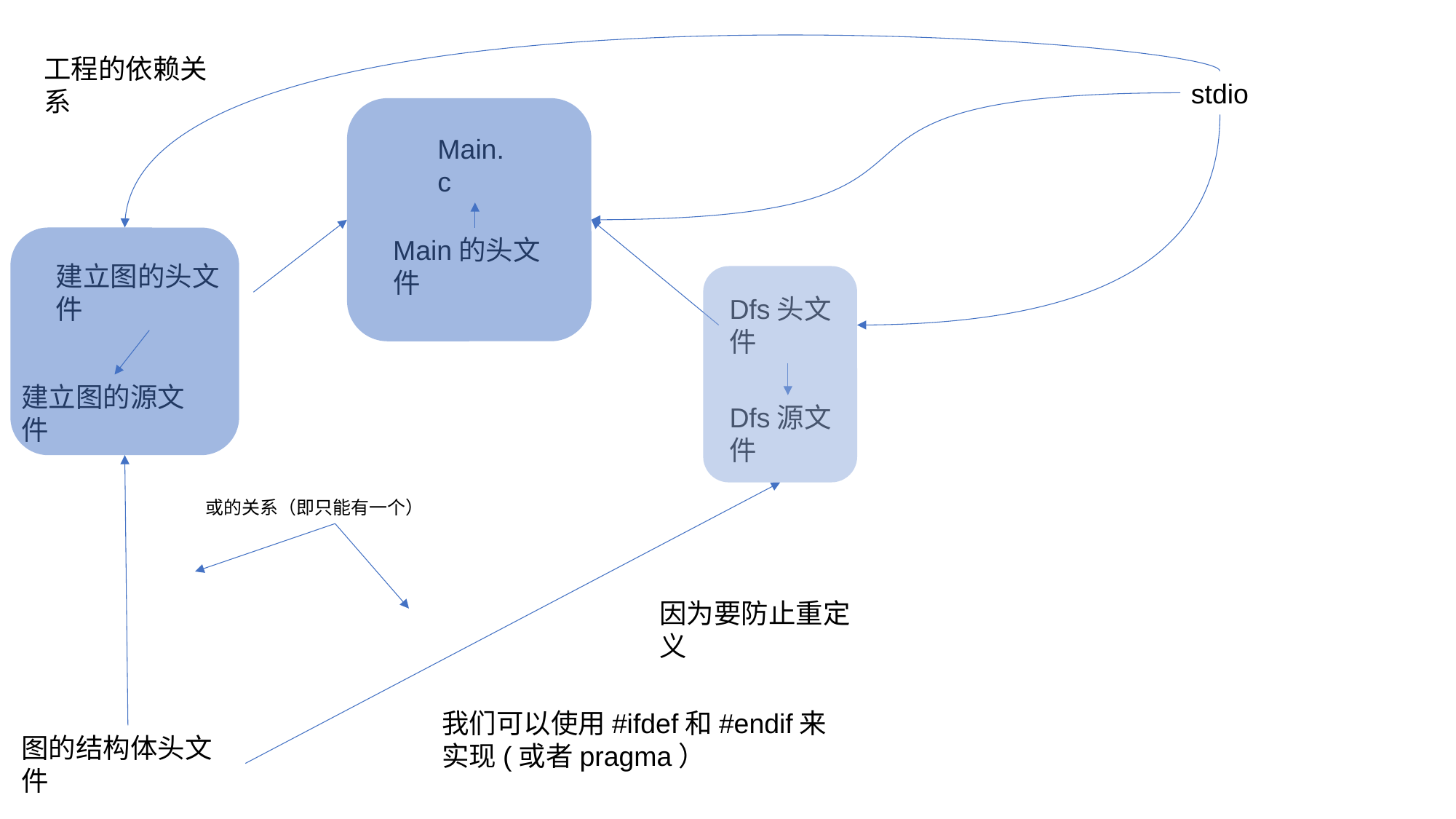

工程的依赖关系
stdio

Main.c

Main的头文件
建立图的头文件

Dfs头文件
建立图的源文件
Dfs源文件
或的关系（即只能有一个）
因为要防止重定义
我们可以使用#ifdef和#endif来实现(或者pragma）
图的结构体头文件